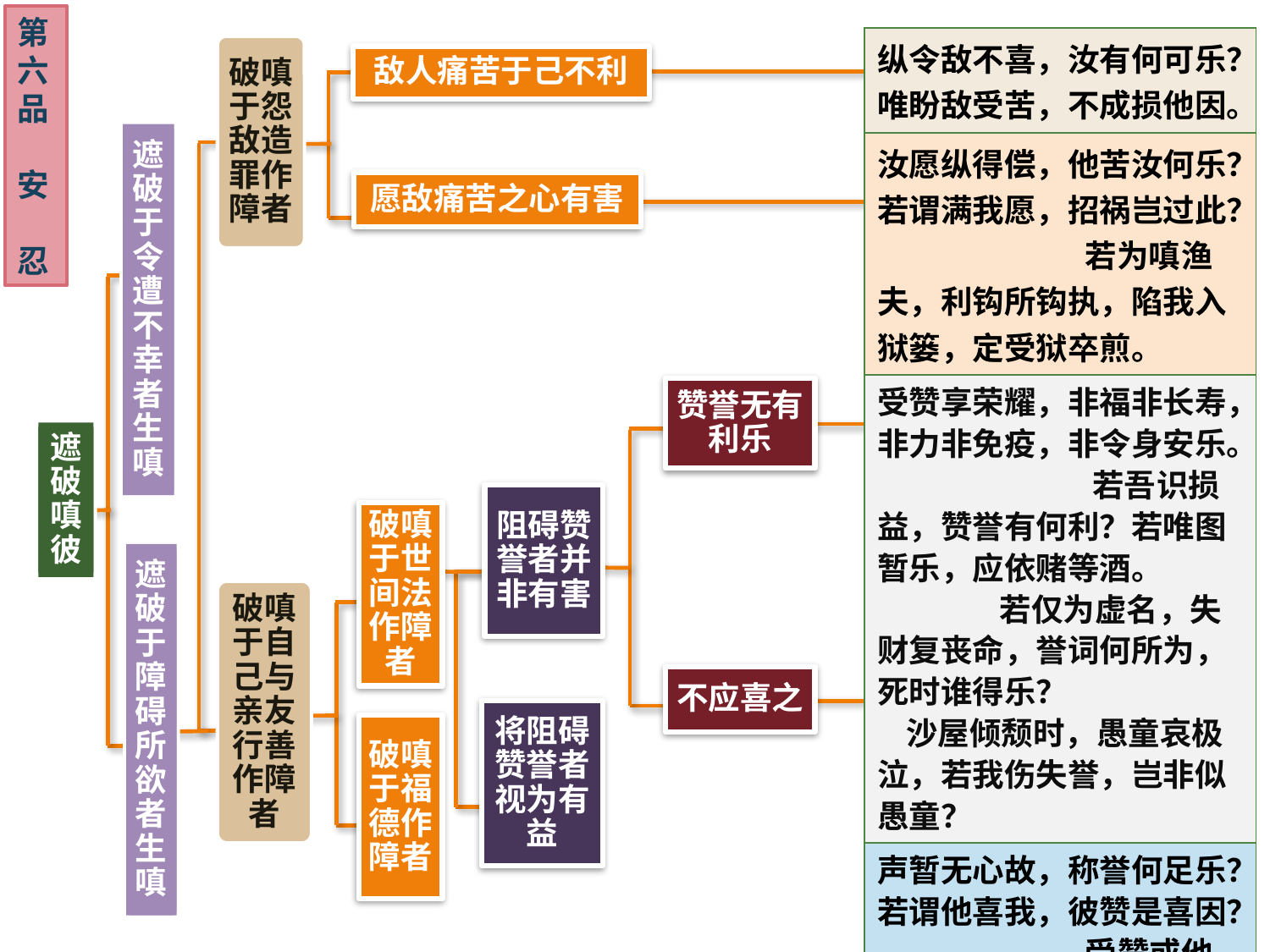

第六品

安   忍
| 纵令敌不喜，汝有何可乐？唯盼敌受苦，不成损他因。 |
| --- |
| 汝愿纵得偿，他苦汝何乐？若谓满我愿，招祸岂过此？ 若为嗔渔夫，利钩所钩执，陷我入狱篓，定受狱卒煎。 |
| 受赞享荣耀，非福非长寿，非力非免疫，非令身安乐。 若吾识损益，赞誉有何利？若唯图暂乐，应依赌等酒。 若仅为虚名，失财复丧命，誉词何所为，死时谁得乐？ 沙屋倾颓时，愚童哀极泣，若我伤失誉，岂非似愚童？ |
| 声暂无心故，称誉何足乐？若谓他喜我，彼赞是喜因？ 受赞或他喜，于我有何益？喜乐属于彼，少分吾不得。 他乐故我乐，于众应如是，他喜而赞敌，何故我不乐？ 故我受赞时，心若生欢喜，此喜亦非当，唯是愚童行。 |

破嗔于怨敌造罪作障者
敌人痛苦于己不利
遮破于令遭不幸者生嗔

愿敌痛苦之心有害
赞誉无有利乐

遮破嗔彼
阻碍赞誉者并非有害
破嗔于世间法作障者
遮破于障碍所欲者生嗔

破嗔于自己与亲友行善作障者
不应喜之
将阻碍赞誉者视为有益
破嗔于福德作障者